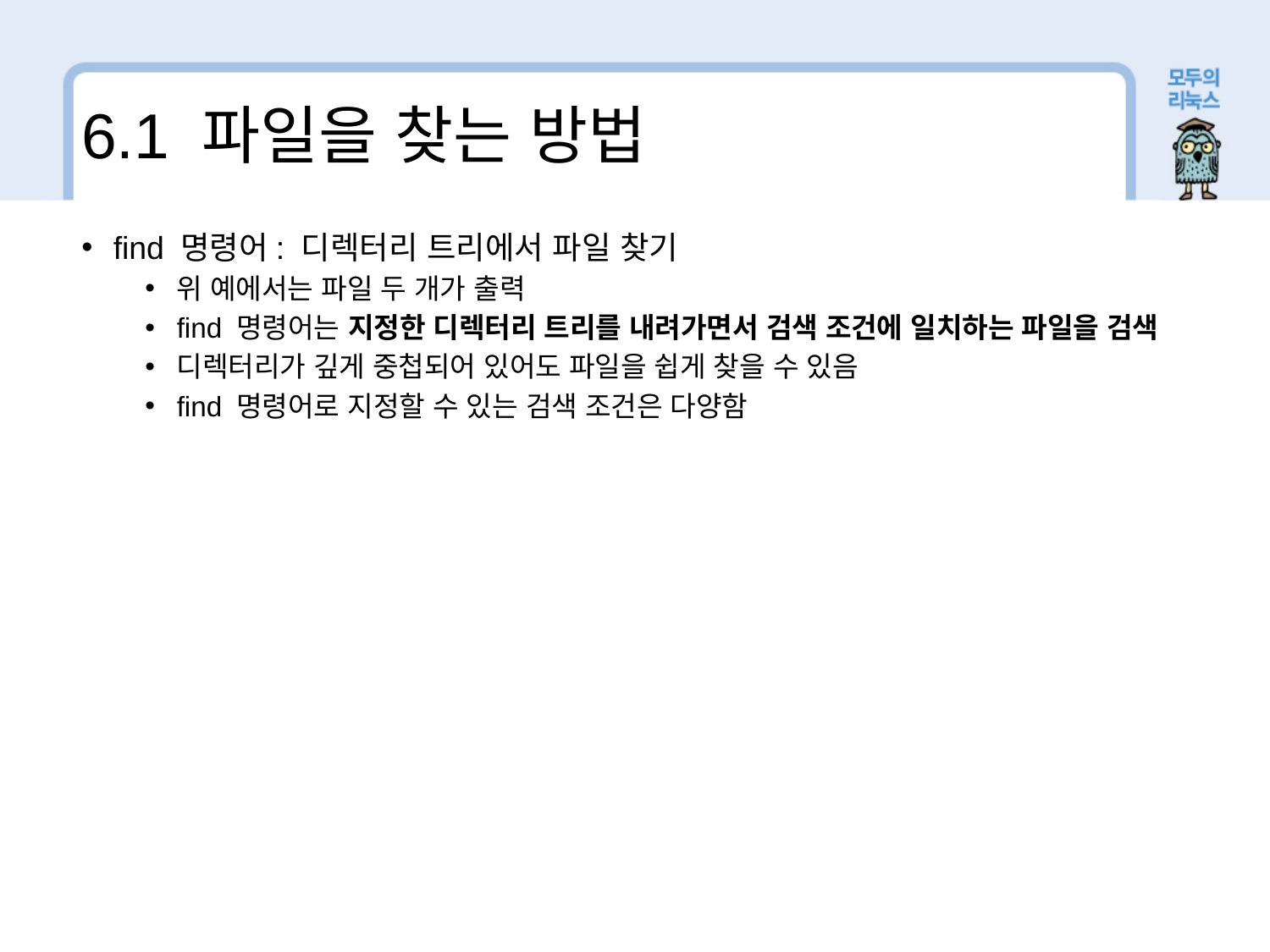

6.1 파일을 찾는 방법
find 명령어: 디렉터리 트리에서 파일 찾기
위 예에서는 파일 두 개가 출력
find 명령어는 지정한 디렉터리 트리를 내려가면서 검색 조건에 일치하는 파일을 검색
디렉터리가 깊게 중첩되어 있어도 파일을 쉽게 찾을 수 있음
find 명령어로 지정할 수 있는 검색 조건은 다양함